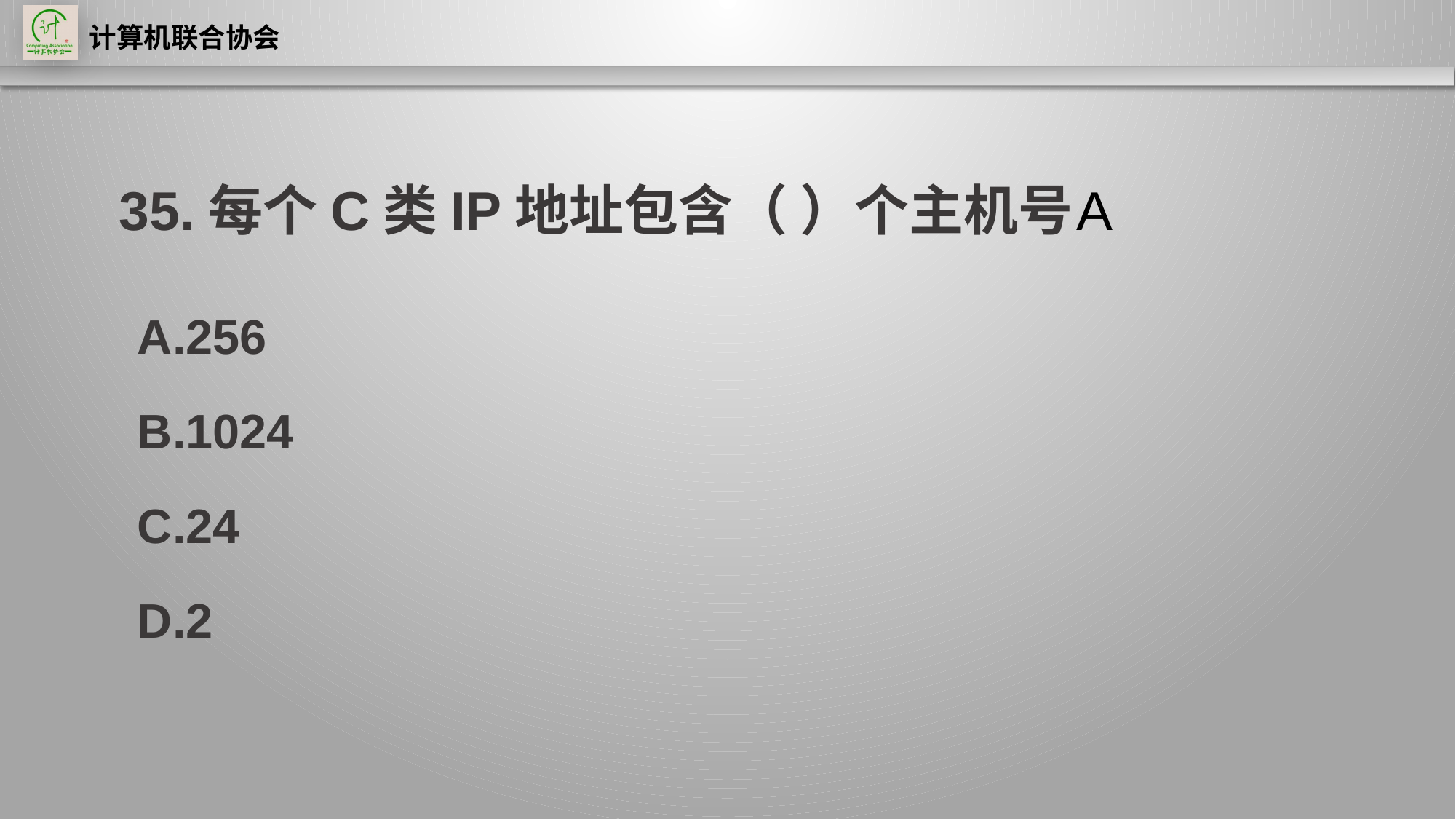

35.每个C类IP地址包含（ ）个主机号
A
A.256
B.1024
C.24
D.2